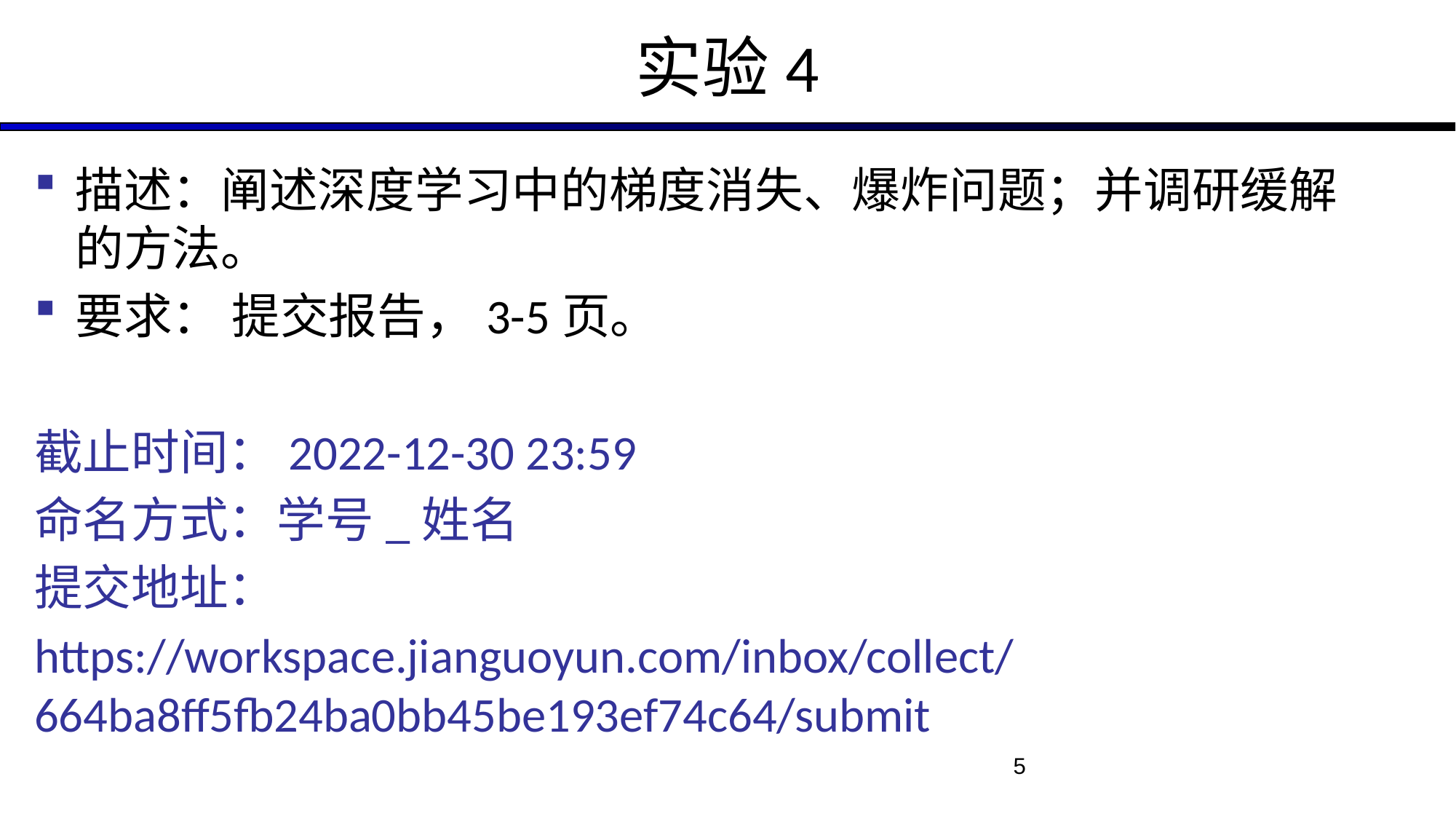

# 实验4
描述：阐述深度学习中的梯度消失、爆炸问题；并调研缓解的方法。
要求： 提交报告，3-5页。

截止时间：2022-12-30 23:59
命名方式：学号_姓名
提交地址：
https://workspace.jianguoyun.com/inbox/collect/664ba8ff5fb24ba0bb45be193ef74c64/submit

5